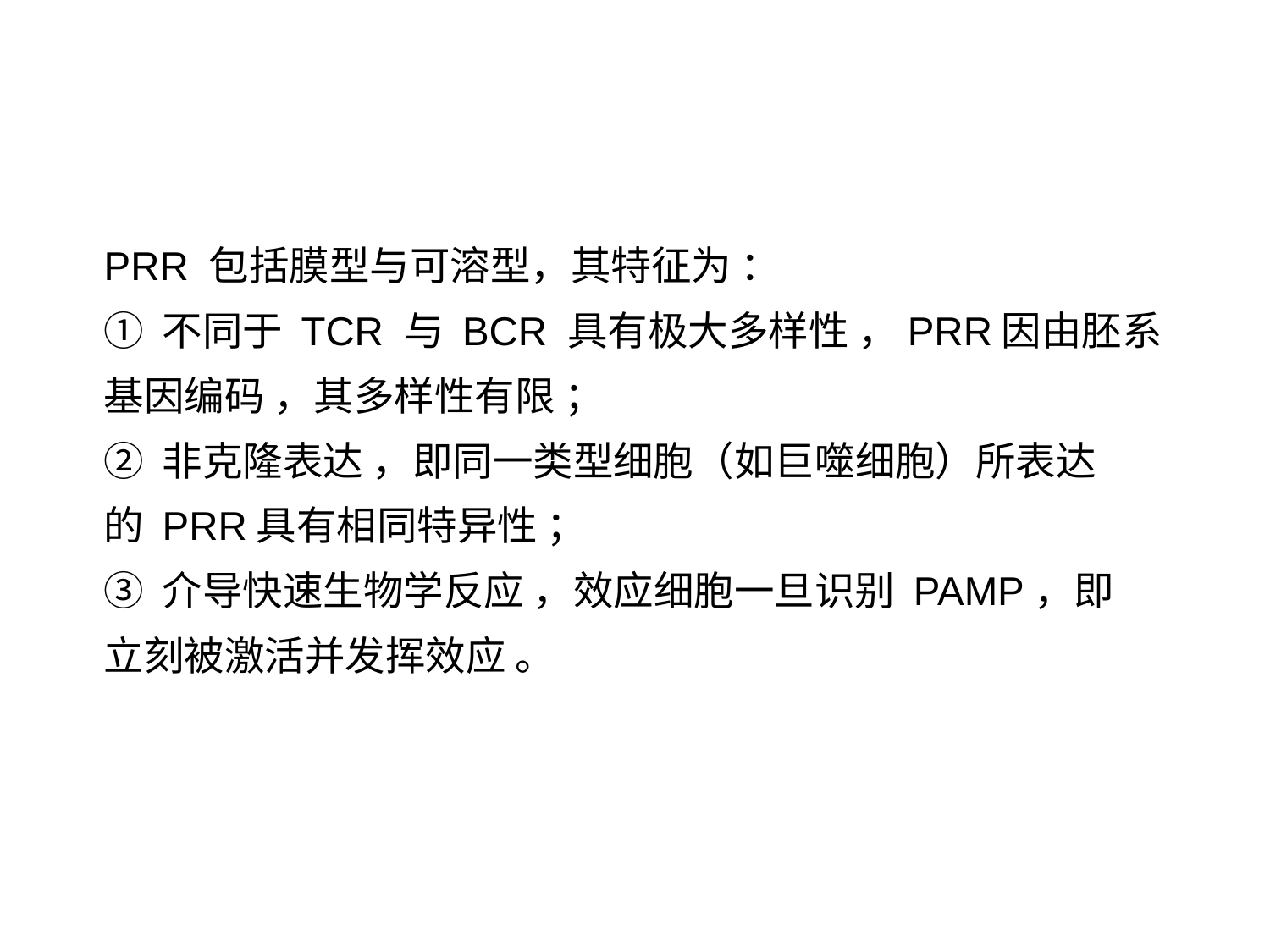

PRR 包括膜型与可溶型，其特征为 ：
① 不同于 TCR 与 BCR 具有极大多样性 ，PRR因由胚系
基因编码 ，其多样性有限 ；
② 非克隆表达 ，即同一类型细胞（如巨噬细胞）所表达
的 PRR具有相同特异性 ；
③ 介导快速生物学反应 ，效应细胞一旦识别 PAMP，即
立刻被激活并发挥效应 。